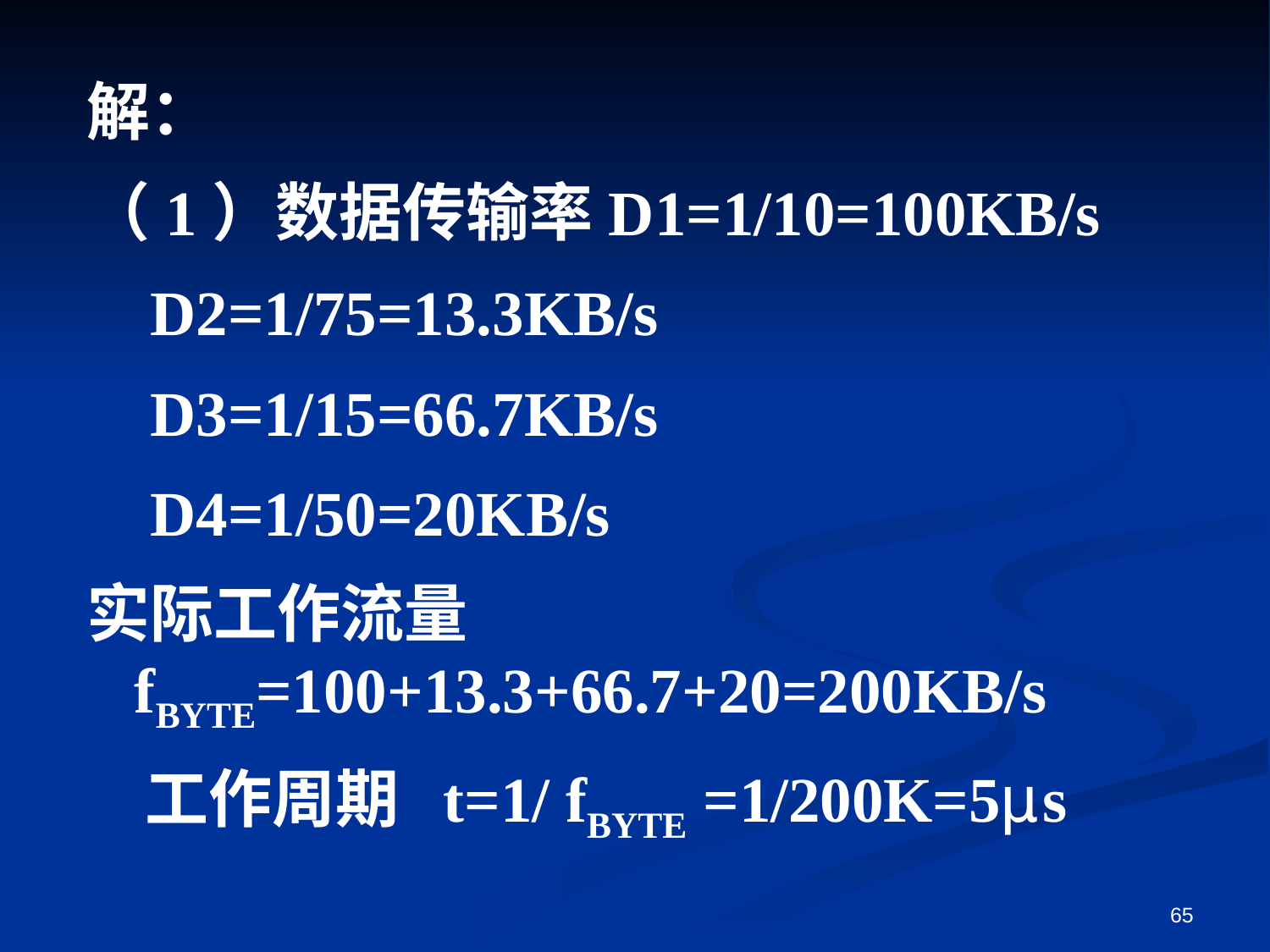

解：
（1）数据传输率D1=1/10=100KB/s
D2=1/75=13.3KB/s
D3=1/15=66.7KB/s
D4=1/50=20KB/s
实际工作流量fBYTE=100+13.3+66.7+20=200KB/s
   工作周期  t=1/ fBYTE =1/200K=5µs
65